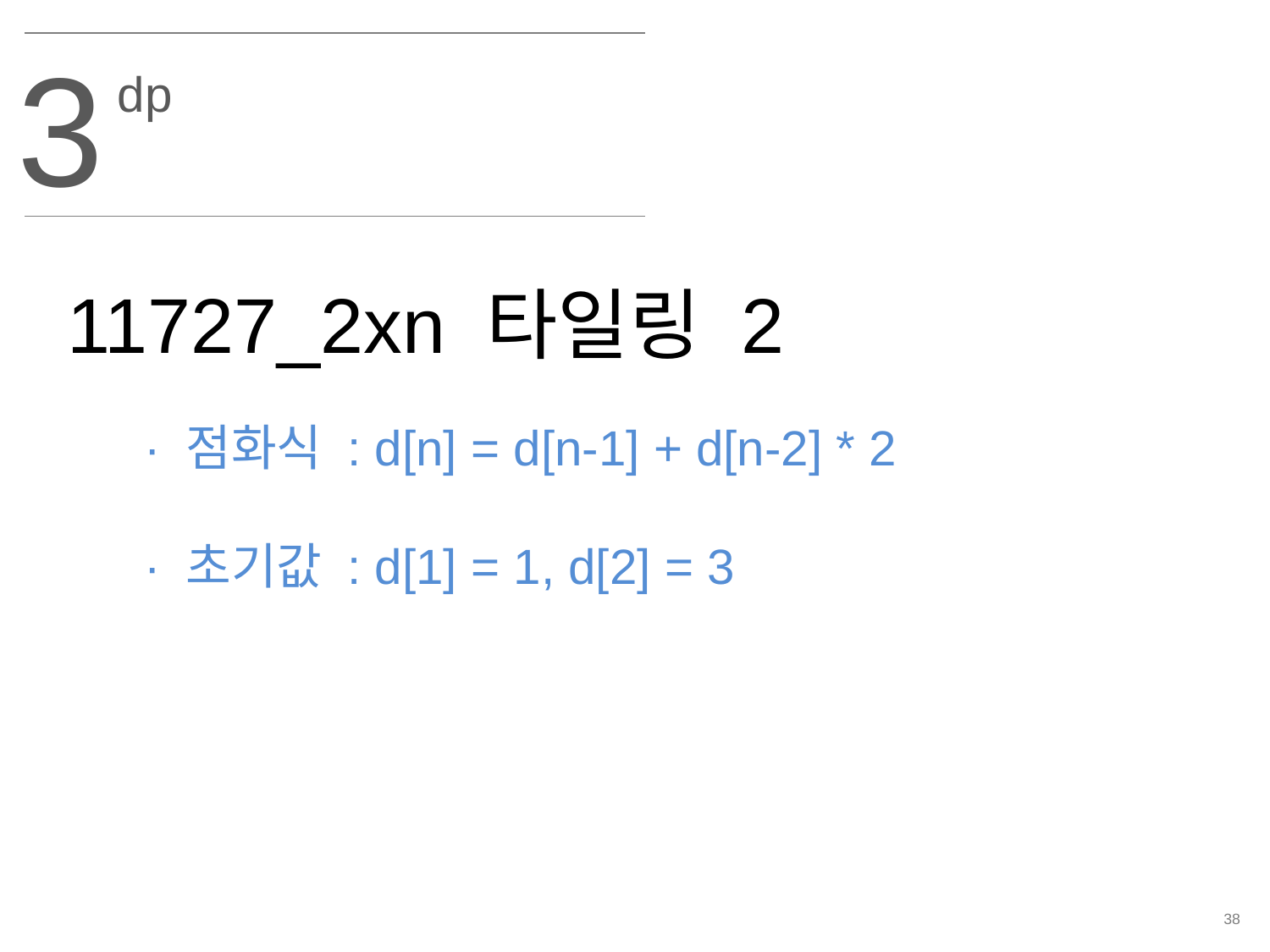

3
dp
11727_2xn 타일링 2
· 점화식 : d[n] = d[n-1] + d[n-2] * 2

· 초기값 : d[1] = 1, d[2] = 3